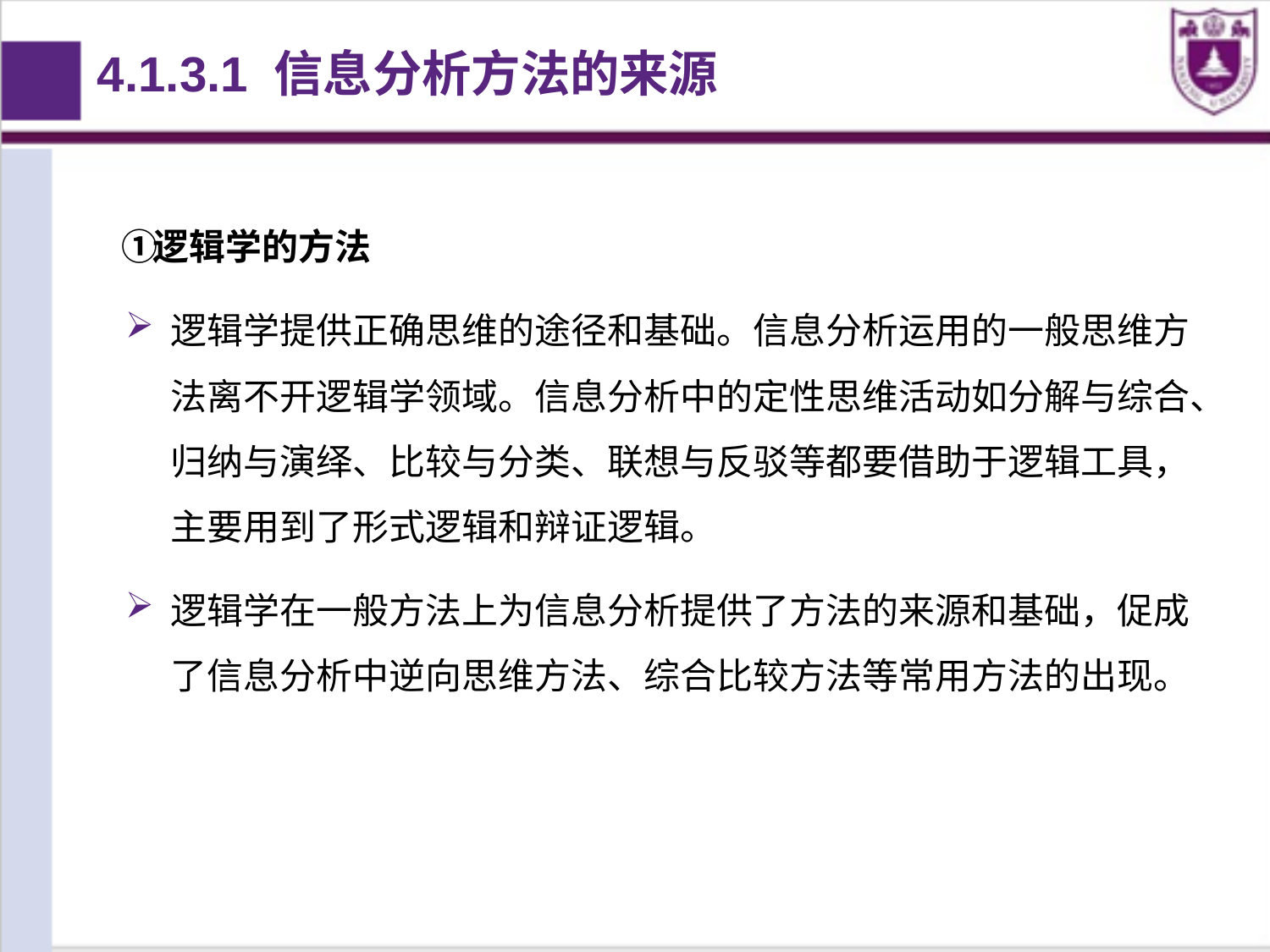

4.1.3.1 信息分析方法的来源
逻辑学的方法
逻辑学提供正确思维的途径和基础。信息分析运用的一般思维方法离不开逻辑学领域。信息分析中的定性思维活动如分解与综合、归纳与演绎、比较与分类、联想与反驳等都要借助于逻辑工具，主要用到了形式逻辑和辩证逻辑。
逻辑学在一般方法上为信息分析提供了方法的来源和基础，促成了信息分析中逆向思维方法、综合比较方法等常用方法的出现。